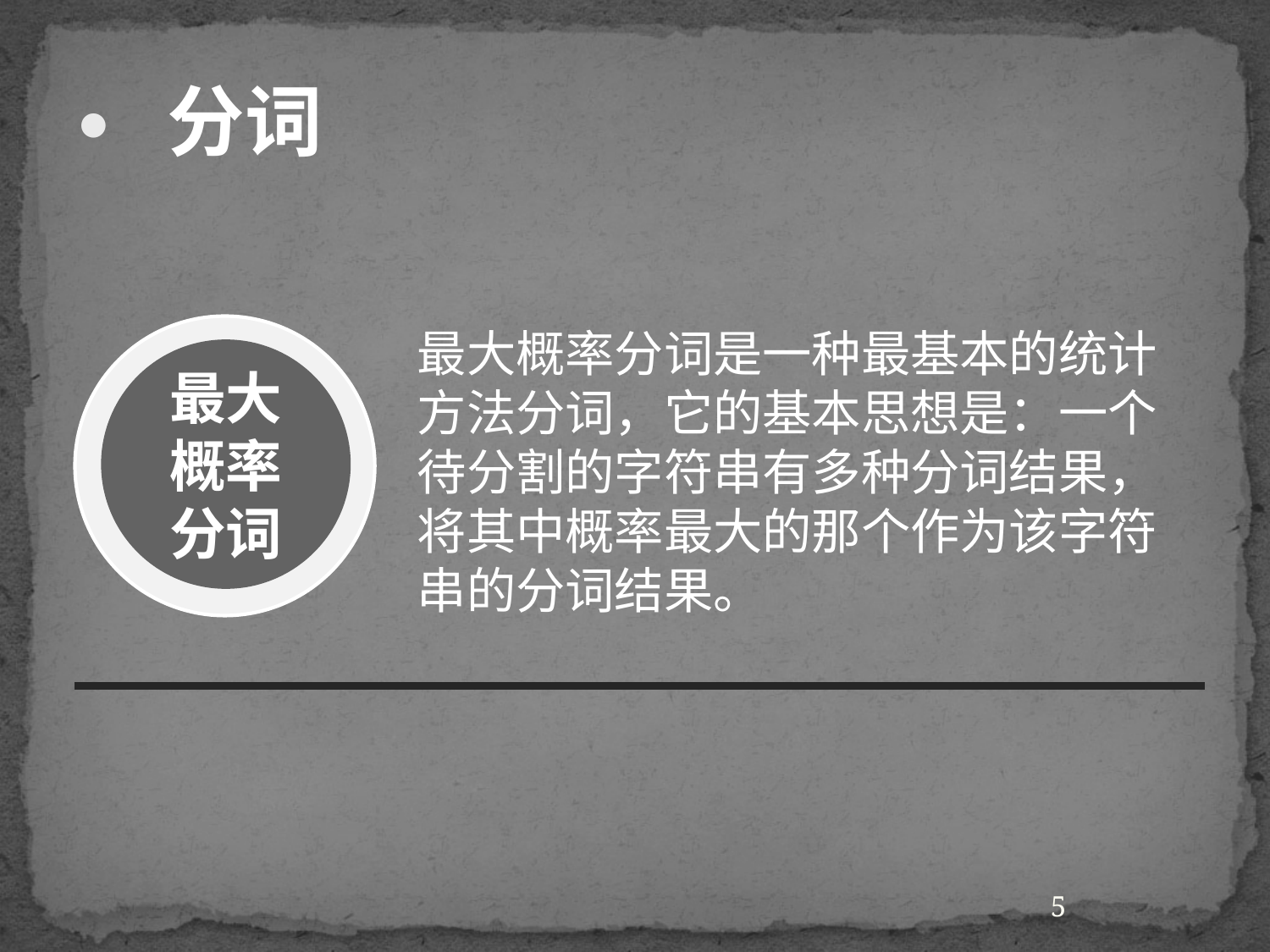

分词
●

最大概率分词
最大概率分词是一种最基本的统计方法分词，它的基本思想是：一个待分割的字符串有多种分词结果，将其中概率最大的那个作为该字符串的分词结果。

5